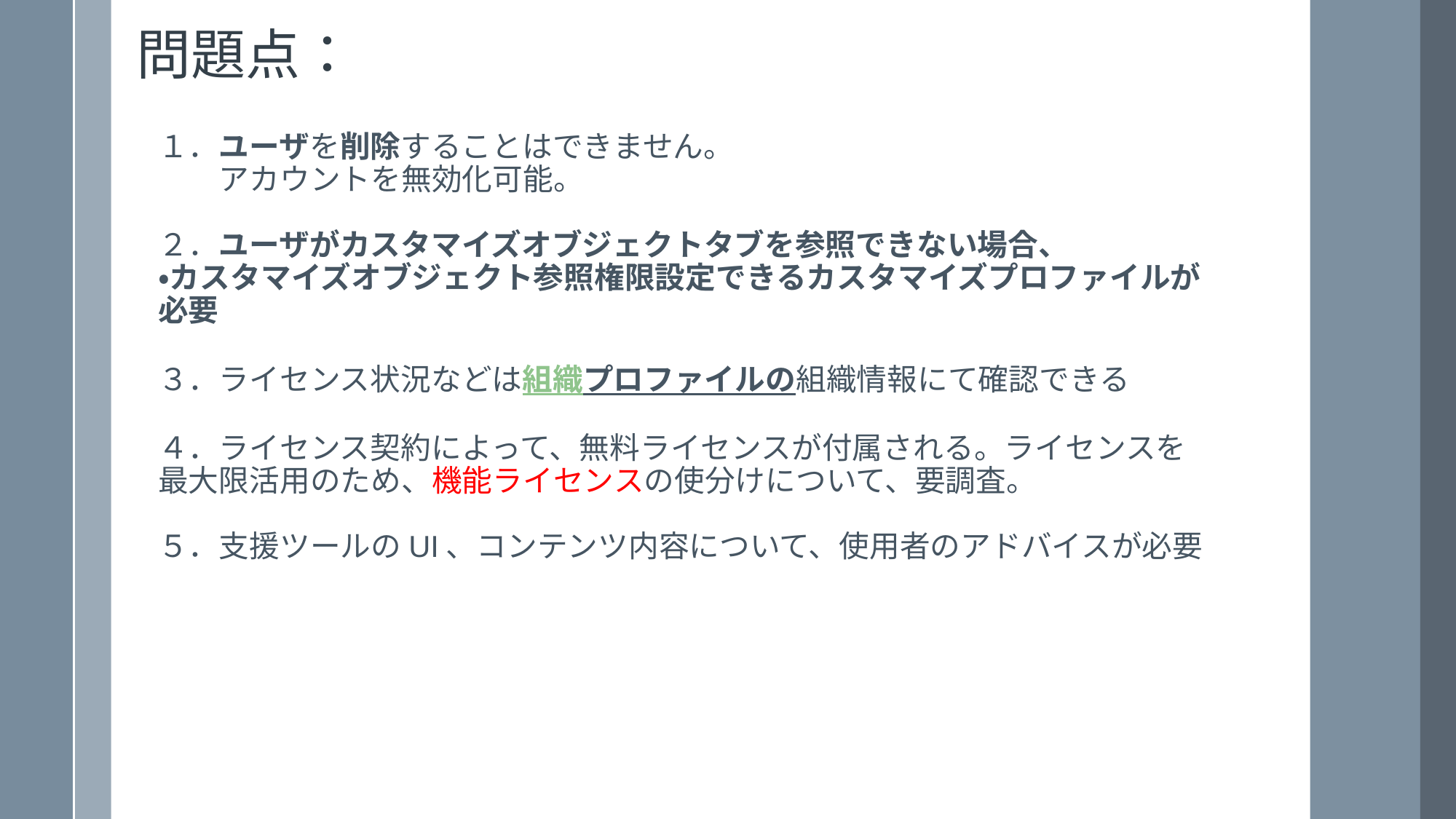

問題点：
１．ユーザを削除することはできません。
　　アカウントを無効化可能。

２．ユーザがカスタマイズオブジェクトタブを参照できない場合、
・カスタマイズオブジェクト参照権限設定できるカスタマイズプロファイルが必要

３．ライセンス状況などは組織プロファイルの組織情報にて確認できる

４．ライセンス契約によって、無料ライセンスが付属される。ライセンスを最大限活用のため、機能ライセンスの使分けについて、要調査。

５．支援ツールのUI、コンテンツ内容について、使用者のアドバイスが必要